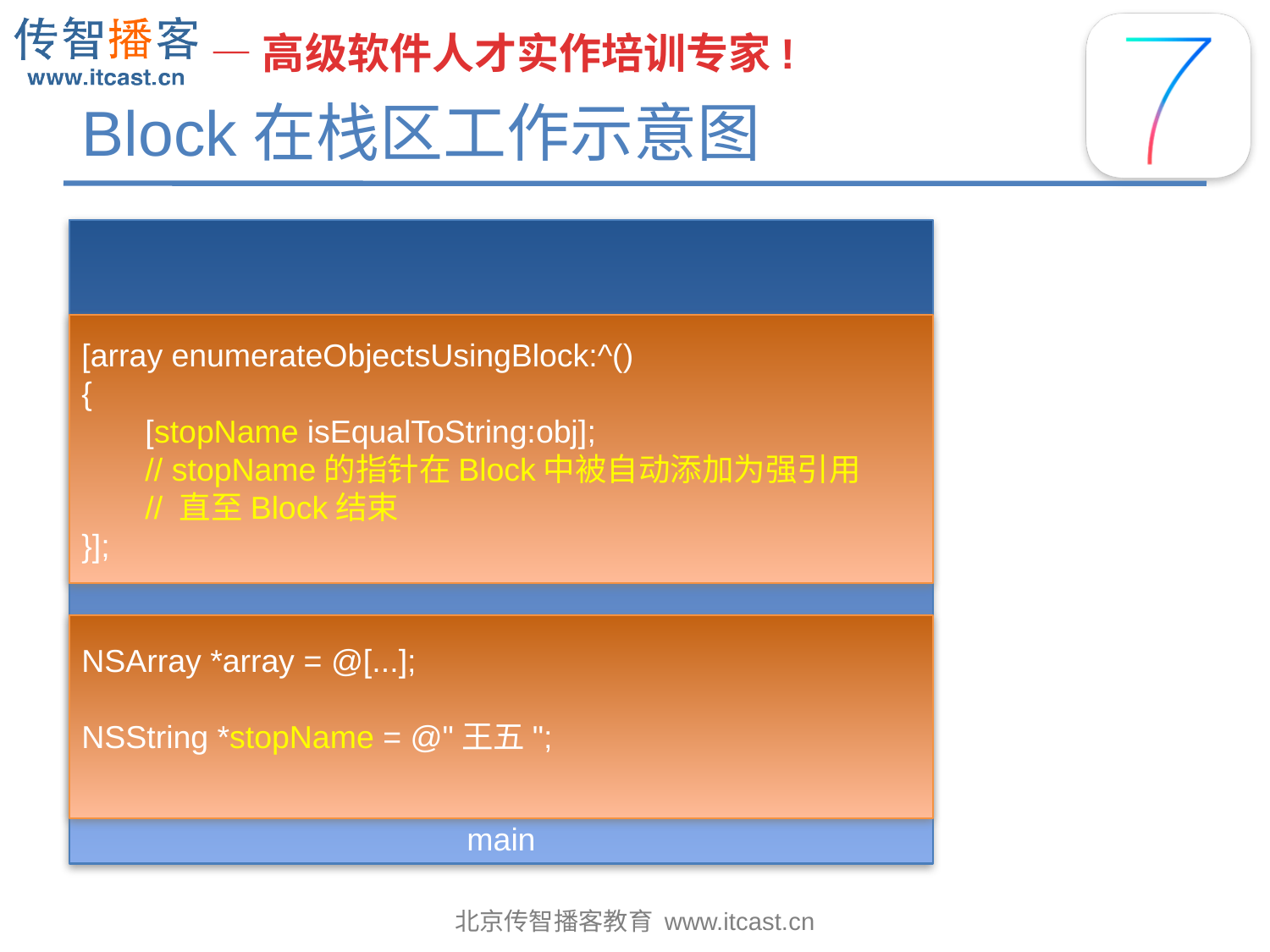

# Block在栈区工作示意图
main
[array enumerateObjectsUsingBlock:^()
{
[stopName isEqualToString:obj];
// stopName的指针在Block中被自动添加为强引用
// 直至Block结束
}];
NSArray *array = @[...];

NSString *stopName = @"王五";